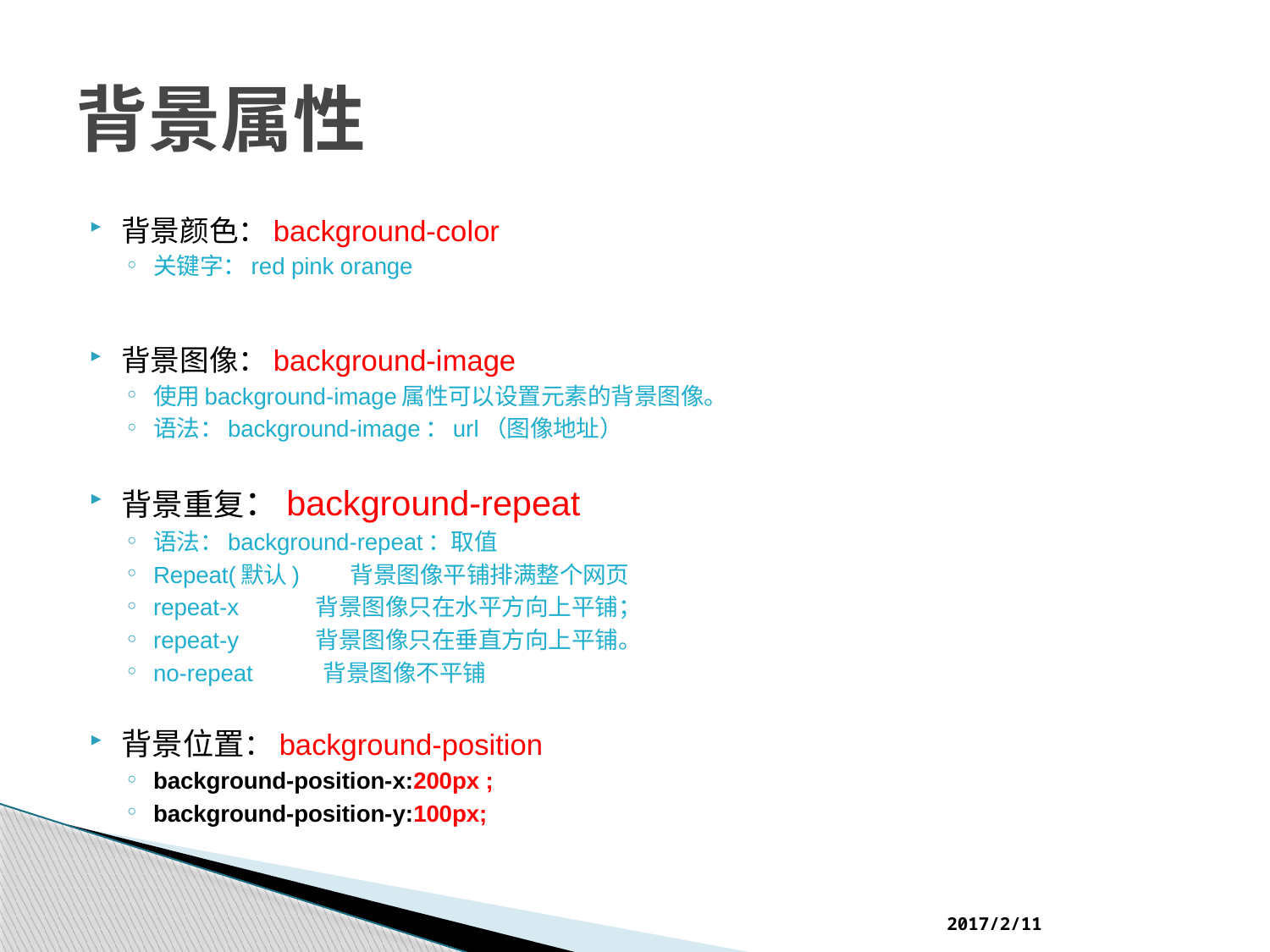

# 背景属性
背景颜色：background-color
关键字：red pink orange

背景图像：background-image
使用background-image属性可以设置元素的背景图像。
语法：background-image：url（图像地址）

背景重复：background-repeat
语法：background-repeat：取值
Repeat(默认)       背景图像平铺排满整个网页
repeat-x           背景图像只在水平方向上平铺；
repeat-y           背景图像只在垂直方向上平铺。
no-repeat          背景图像不平铺

背景位置：background-position
background-position-x:200px ;
background-position-y:100px;

2017/2/11